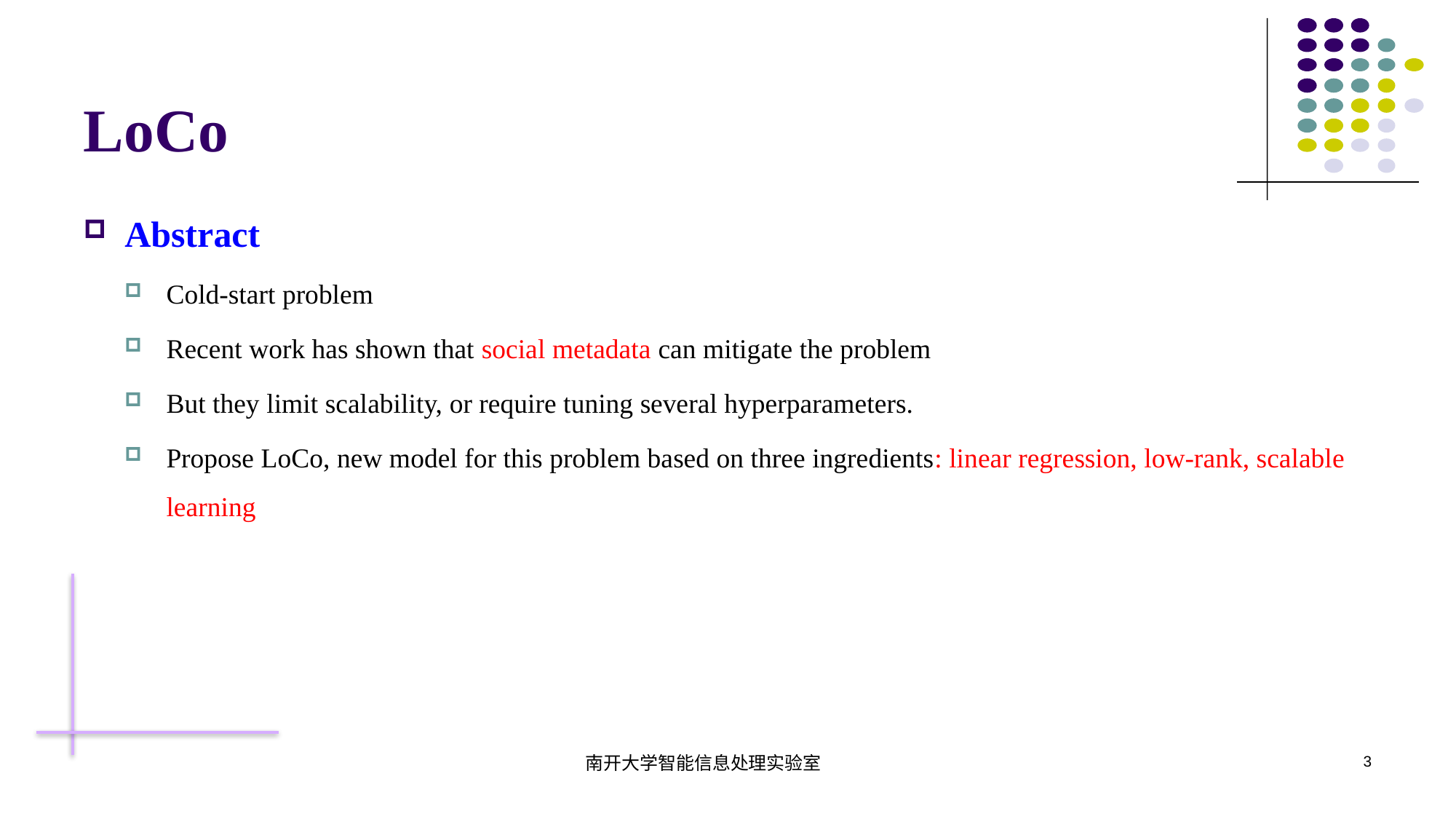

# LoCo
Abstract
Cold-start problem
Recent work has shown that social metadata can mitigate the problem
But they limit scalability, or require tuning several hyperparameters.
Propose LoCo, new model for this problem based on three ingredients: linear regression, low-rank, scalable learning

南开大学智能信息处理实验室
3